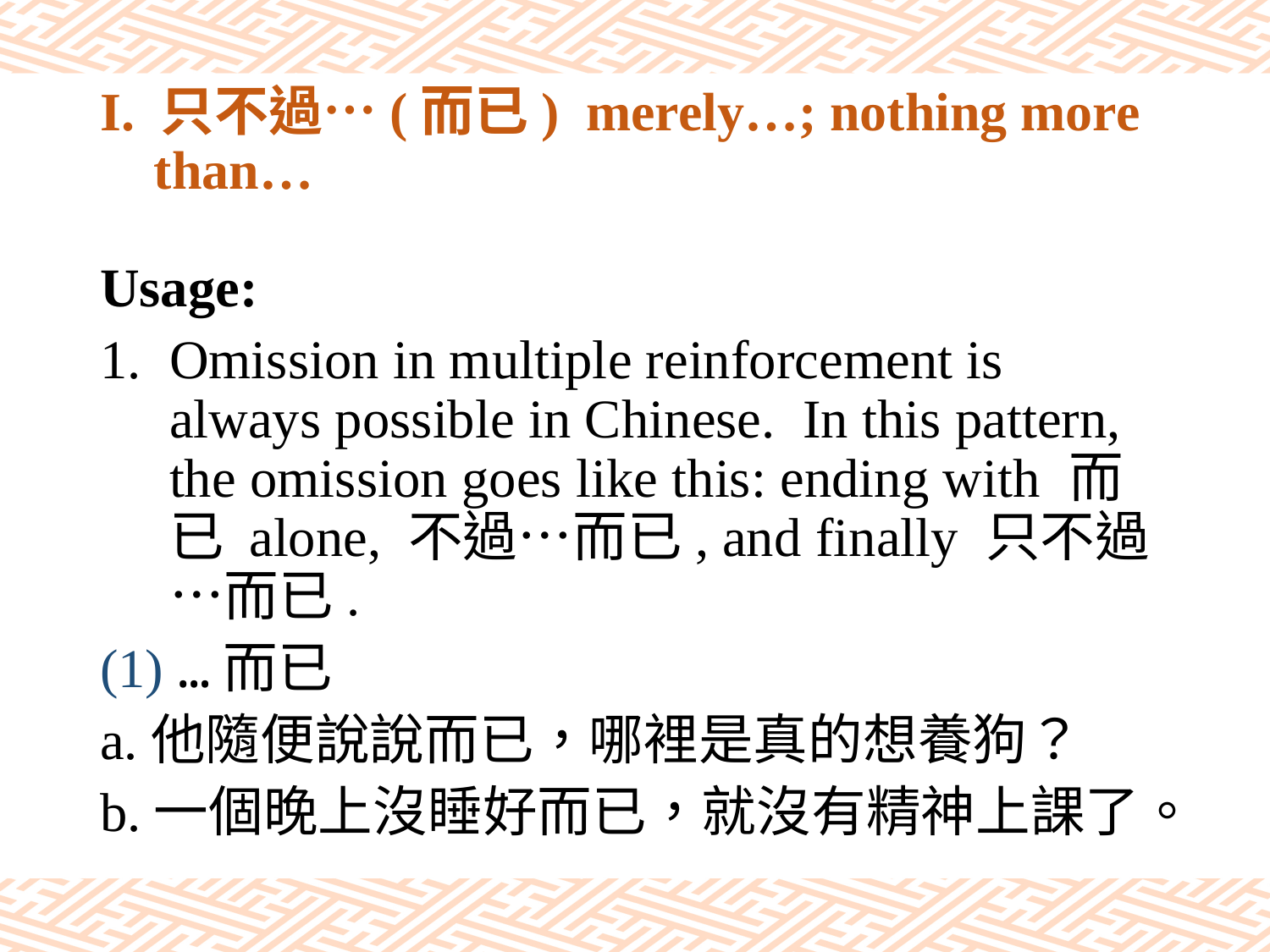

# I. 只不過…(而已)  merely…; nothing more than…
Usage:
Omission in multiple reinforcement is always possible in Chinese.  In this pattern, the omission goes like this: ending with 而已 alone, 不過…而已, and finally 只不過…而已.
(1) …而已
a.他隨便說說而已，哪裡是真的想養狗？
b.一個晚上沒睡好而已，就沒有精神上課了。